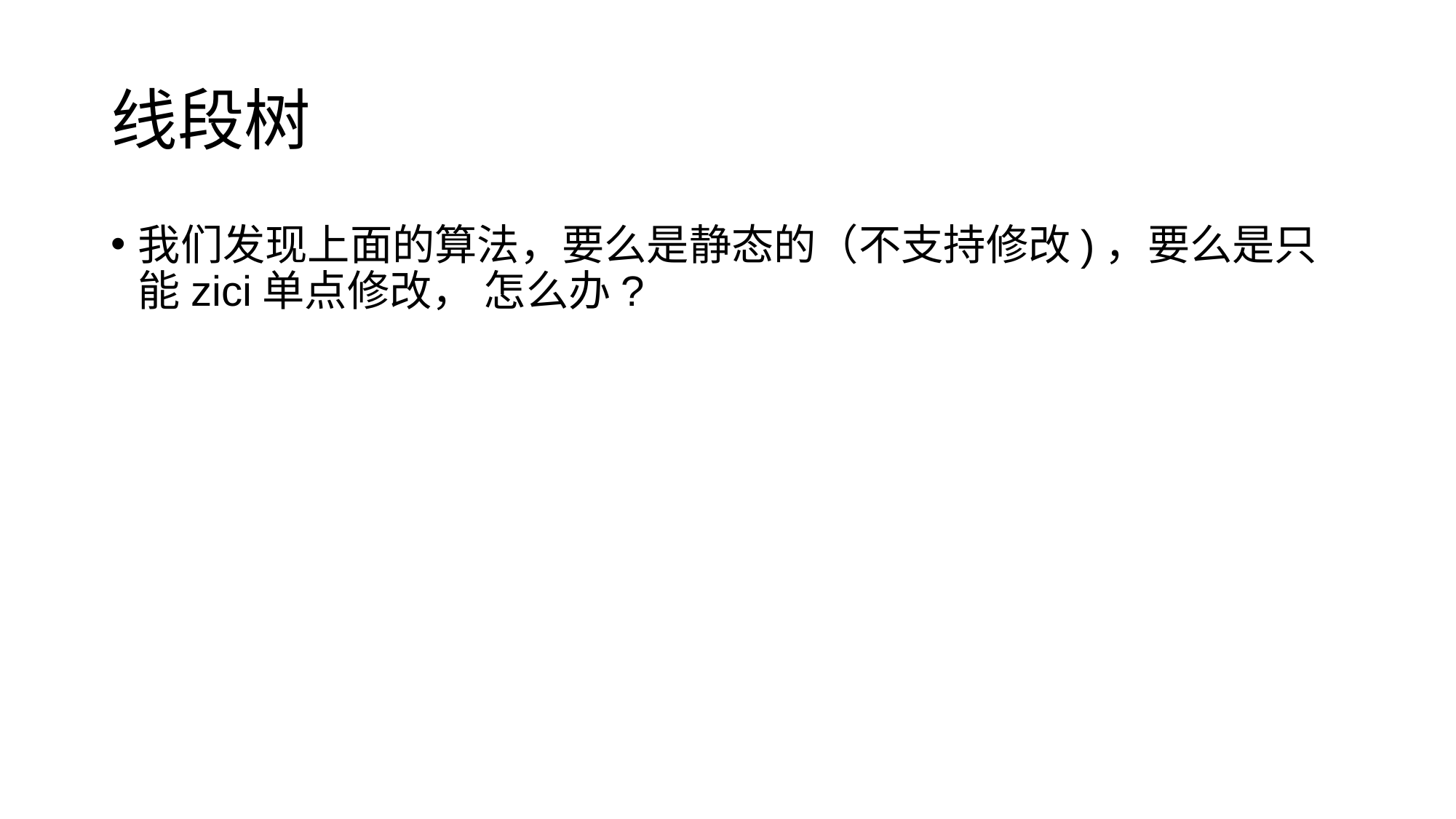

# 线段树
我们发现上面的算法，要么是静态的（不支持修改)，要么是只能zici单点修改， 怎么办?